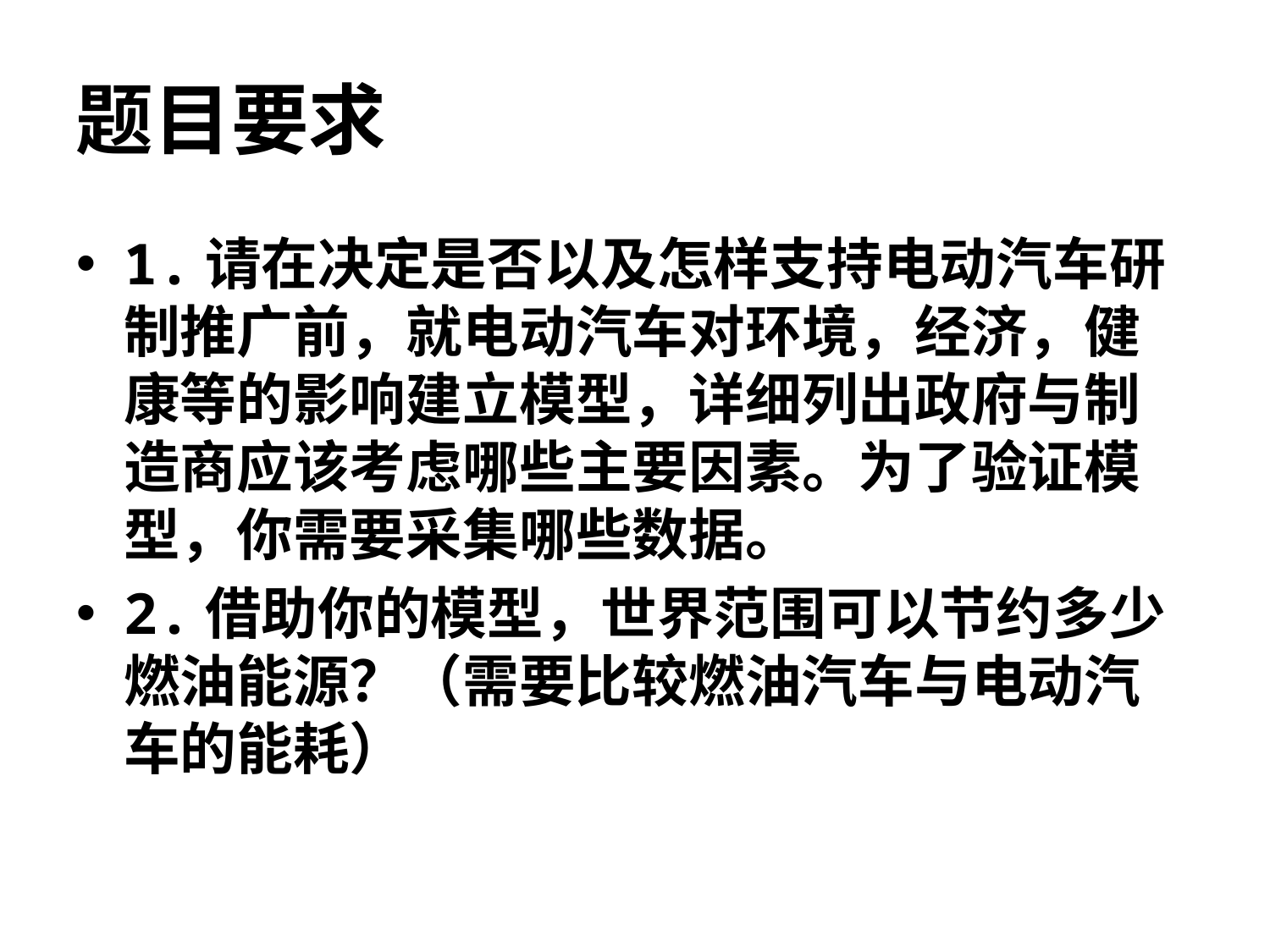

# 题目要求
1.请在决定是否以及怎样支持电动汽车研制推广前，就电动汽车对环境，经济，健康等的影响建立模型，详细列出政府与制造商应该考虑哪些主要因素。为了验证模型，你需要采集哪些数据。
2.借助你的模型，世界范围可以节约多少燃油能源？（需要比较燃油汽车与电动汽车的能耗）